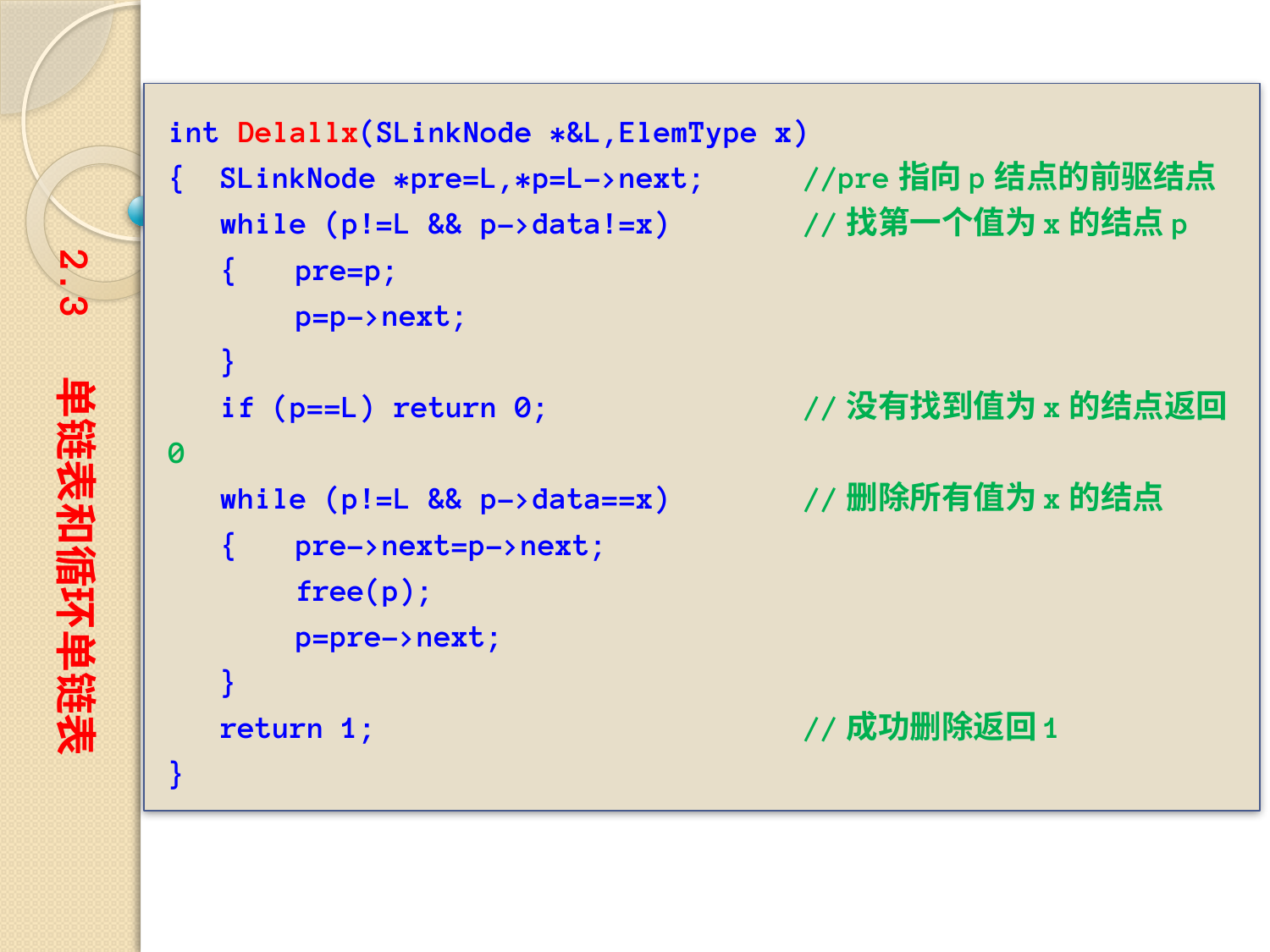

int Delallx(SLinkNode *&L,ElemType x)
{  SLinkNode *pre=L,*p=L->next;	//pre指向p结点的前驱结点
   while (p!=L && p->data!=x)		//找第一个值为x的结点p
   {	pre=p;
	p=p->next;
   }
   if (p==L) return 0;		//没有找到值为x的结点返回0
   while (p!=L && p->data==x)		//删除所有值为x的结点
   {	pre->next=p->next;
	free(p);
	p=pre->next;
   }
   return 1;				//成功删除返回1
}
2.3  单链表和循环单链表